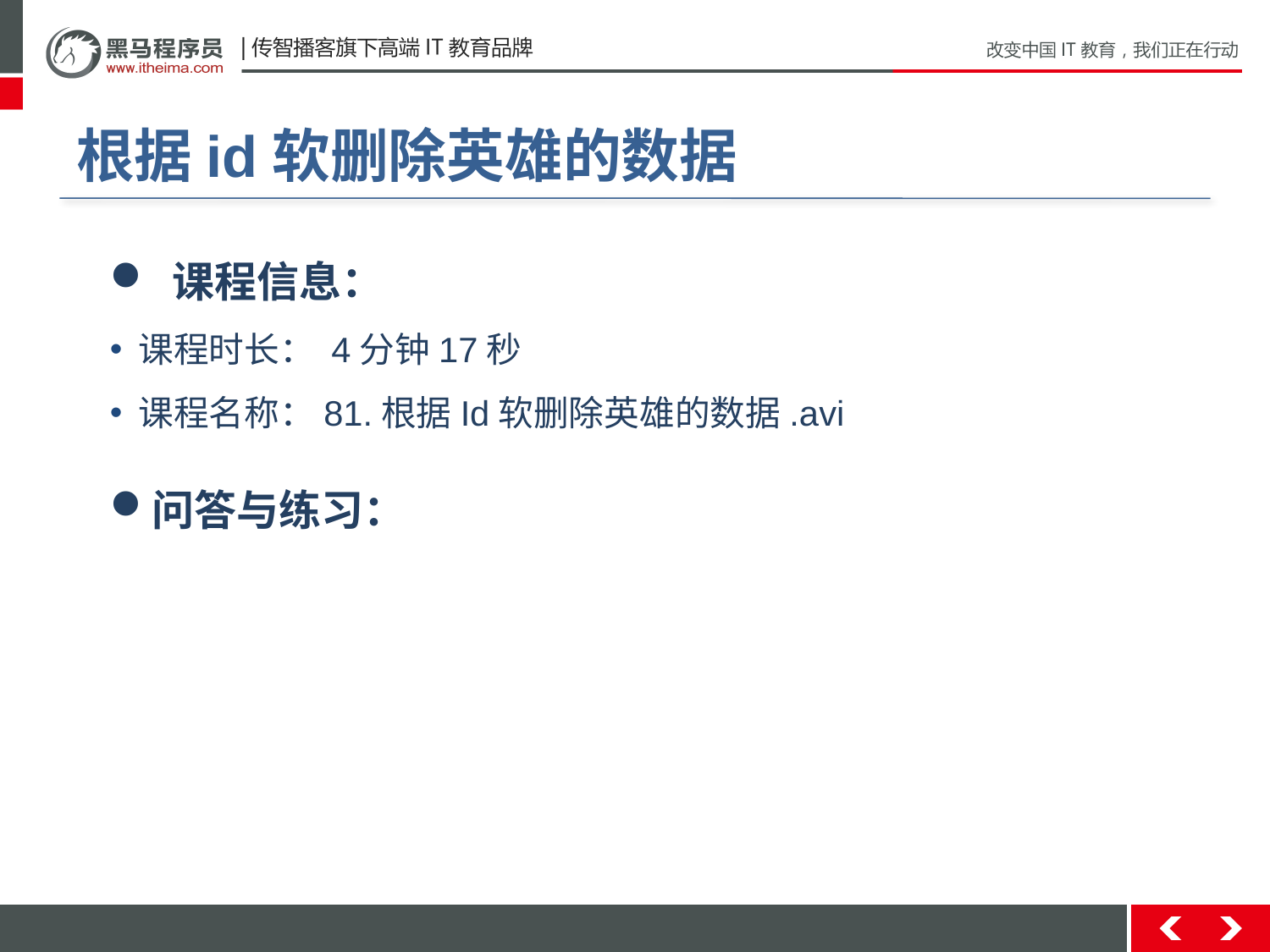

# 根据id软删除英雄的数据
 课程信息：
 课程时长： 4分钟17秒
 课程名称：81.根据Id软删除英雄的数据.avi
问答与练习：